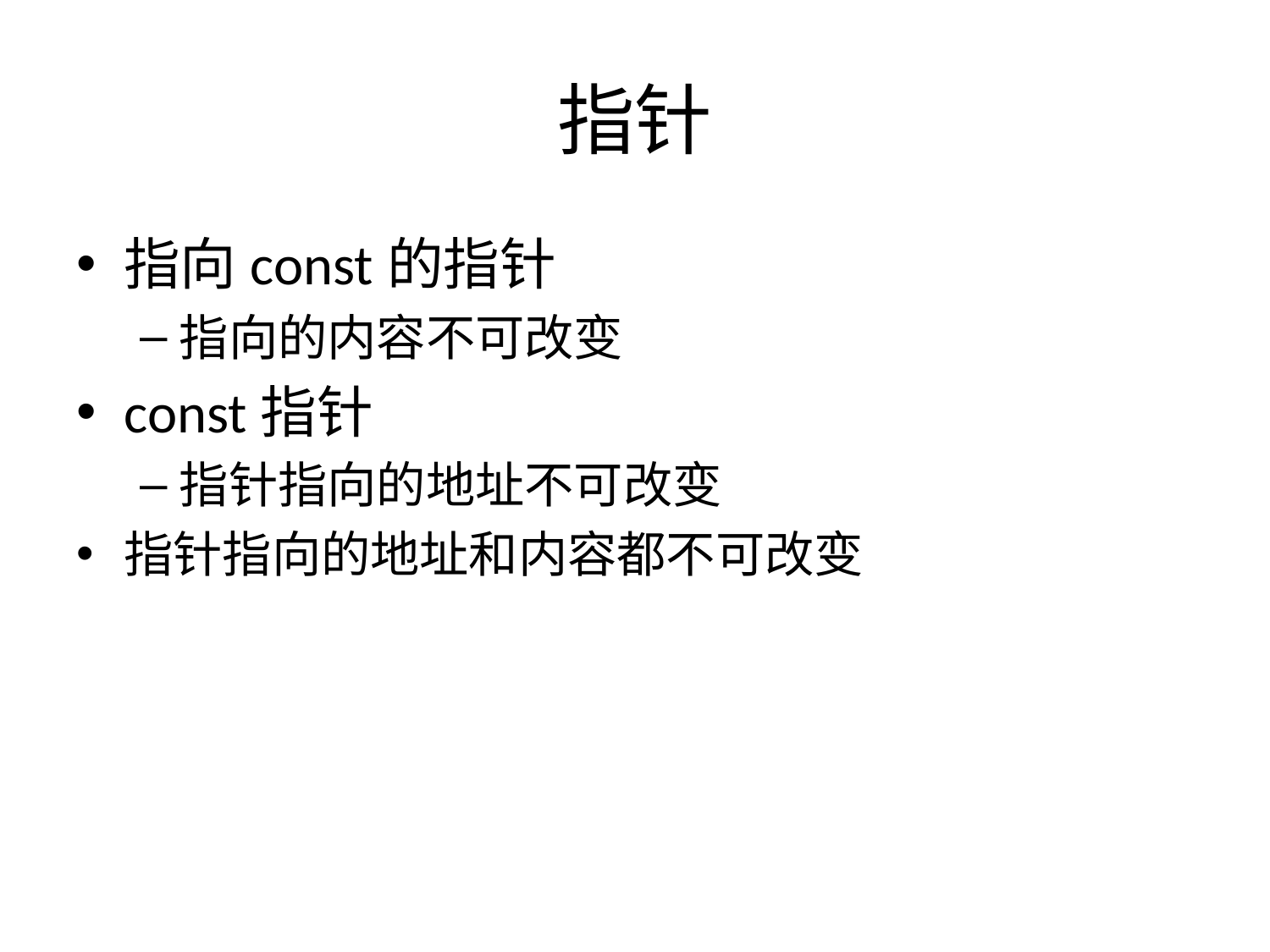

# 指针
指向const的指针
指向的内容不可改变
const指针
指针指向的地址不可改变
指针指向的地址和内容都不可改变